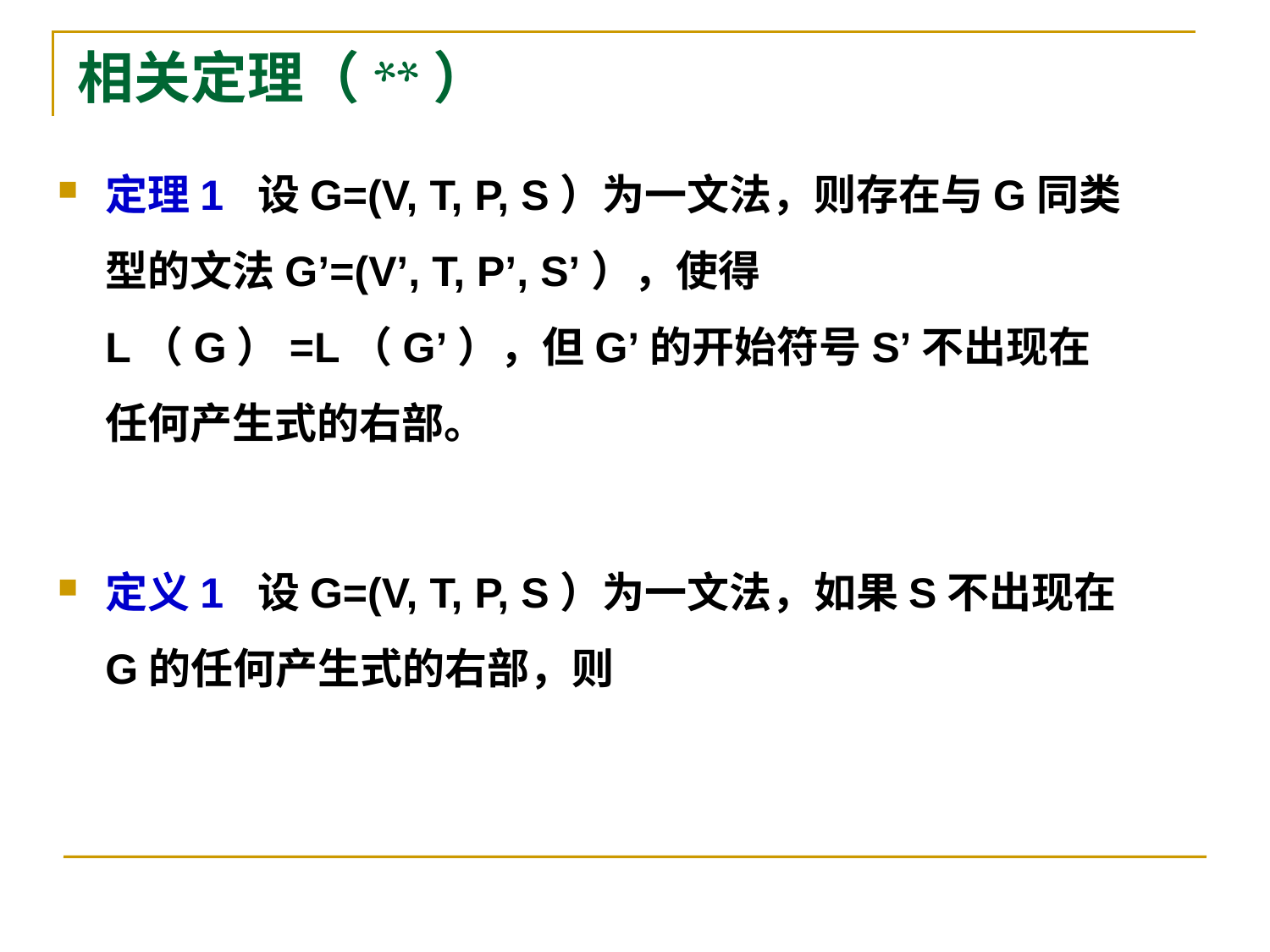

# 相关定理（**）
定理1  设G=(V, T, P, S）为一文法，则存在与G同类型的文法G’=(V’, T, P’, S’），使得L（G）=L（G’），但G’的开始符号S’不出现在任何产生式的右部。

定义1  设G=(V, T, P, S）为一文法，如果S不出现在G的任何产生式的右部，则
124